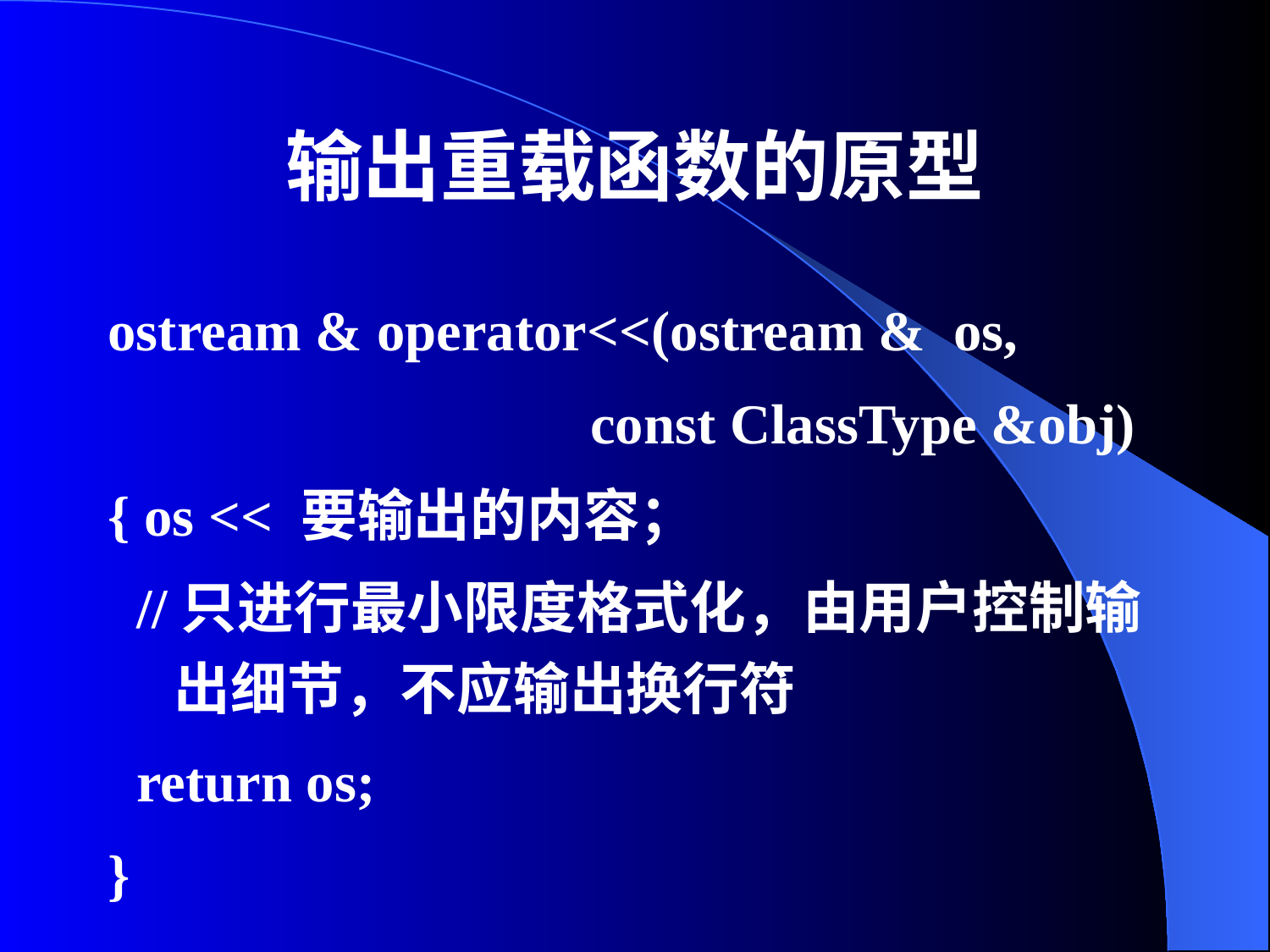

# 输出重载函数的原型
ostream & operator<<(ostream &  os,
                                  const ClassType &obj)
{ os << 要输出的内容；
  //只进行最小限度格式化，由用户控制输出细节，不应输出换行符
  return os;
}